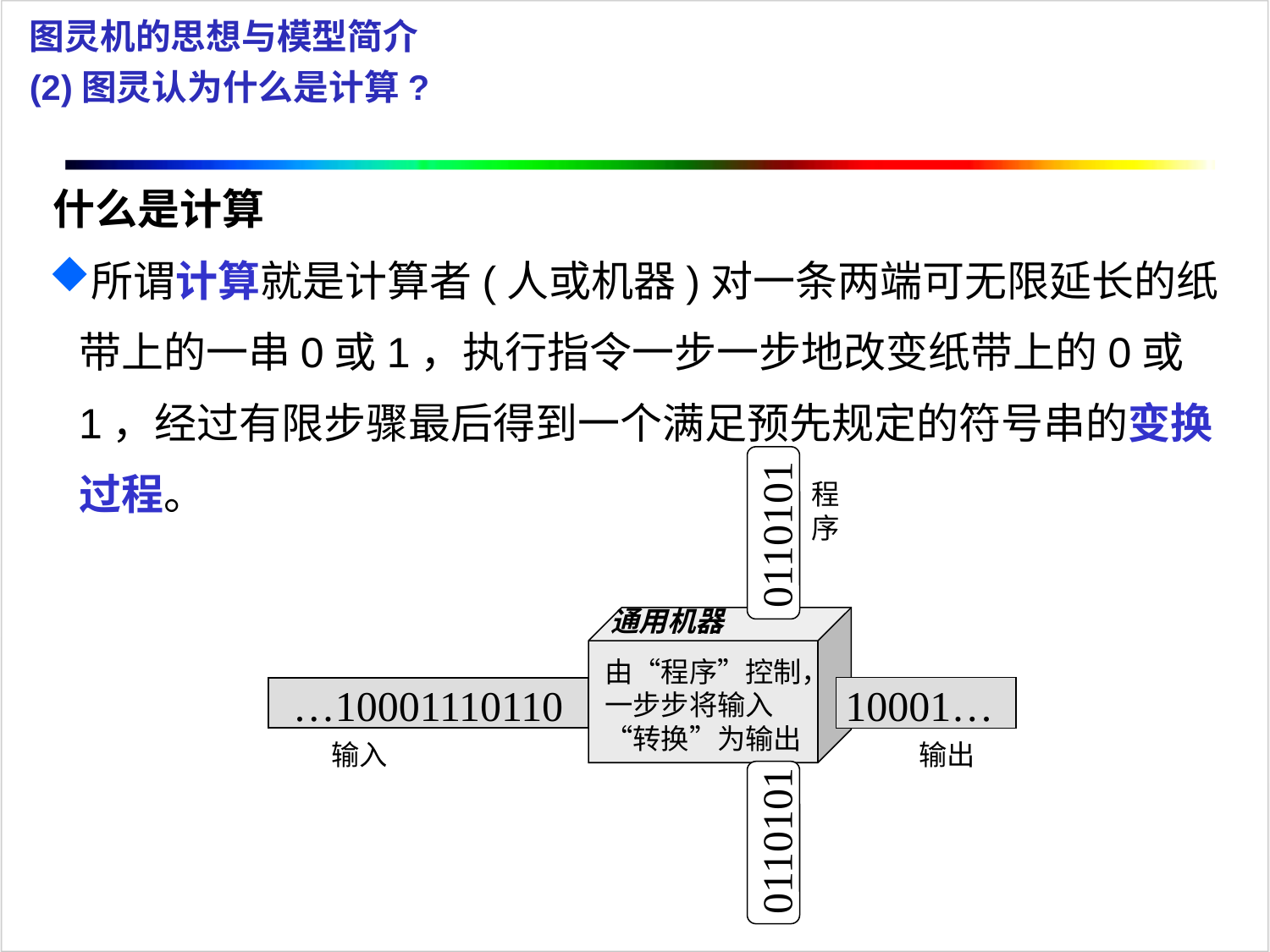

图灵机的思想与模型简介
(2)图灵认为什么是计算?
什么是计算
所谓计算就是计算者(人或机器)对一条两端可无限延长的纸带上的一串0或1，执行指令一步一步地改变纸带上的0或1，经过有限步骤最后得到一个满足预先规定的符号串的变换过程。

程序
0110101
通用机器

由“程序”控制，一步步将输入“转换”为输出
…10001110110
10001…

输入
输出

0110101